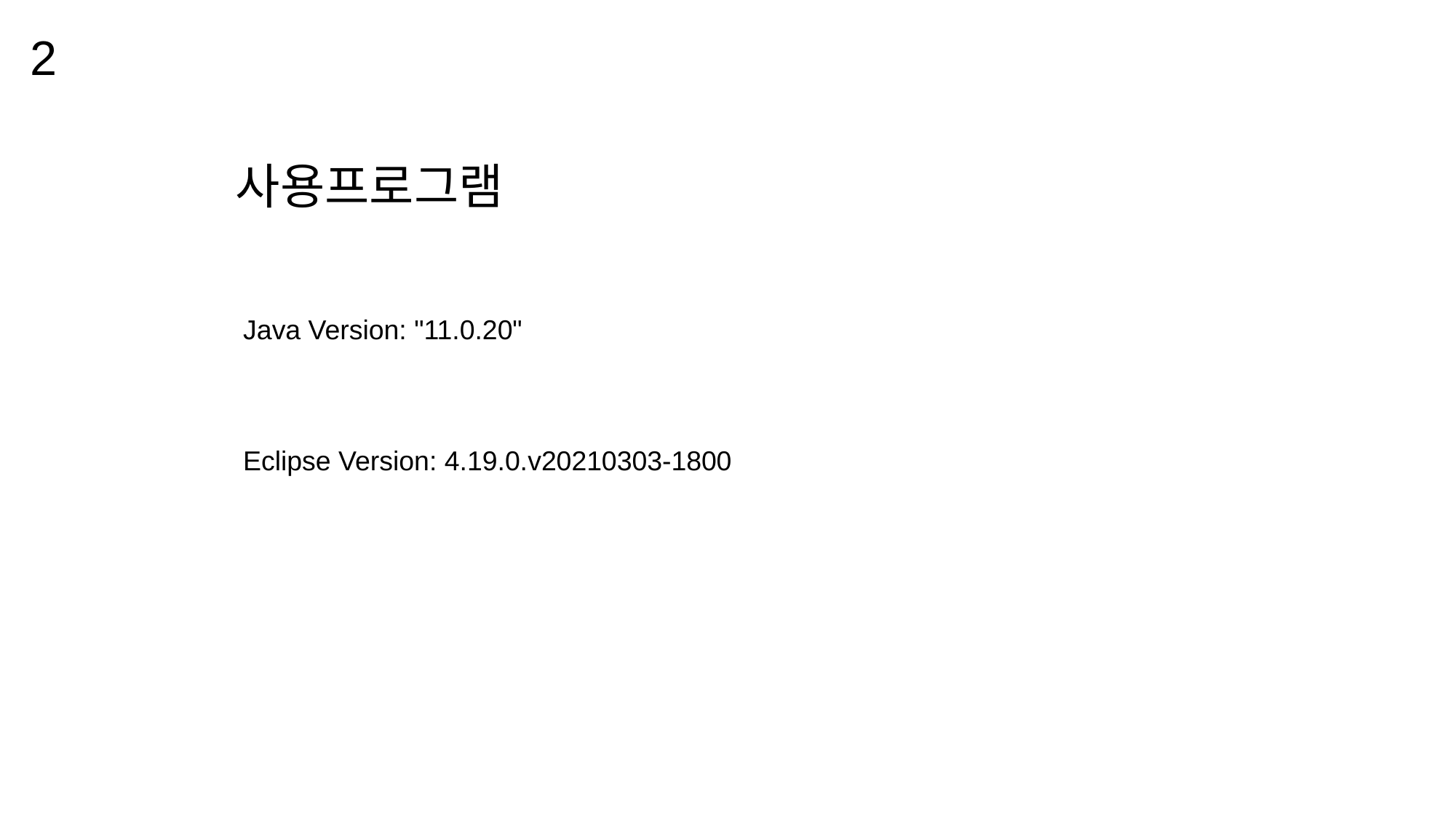

2

사용프로그램

 Java Version: "11.0.20"

 Eclipse Version: 4.19.0.v20210303-1800